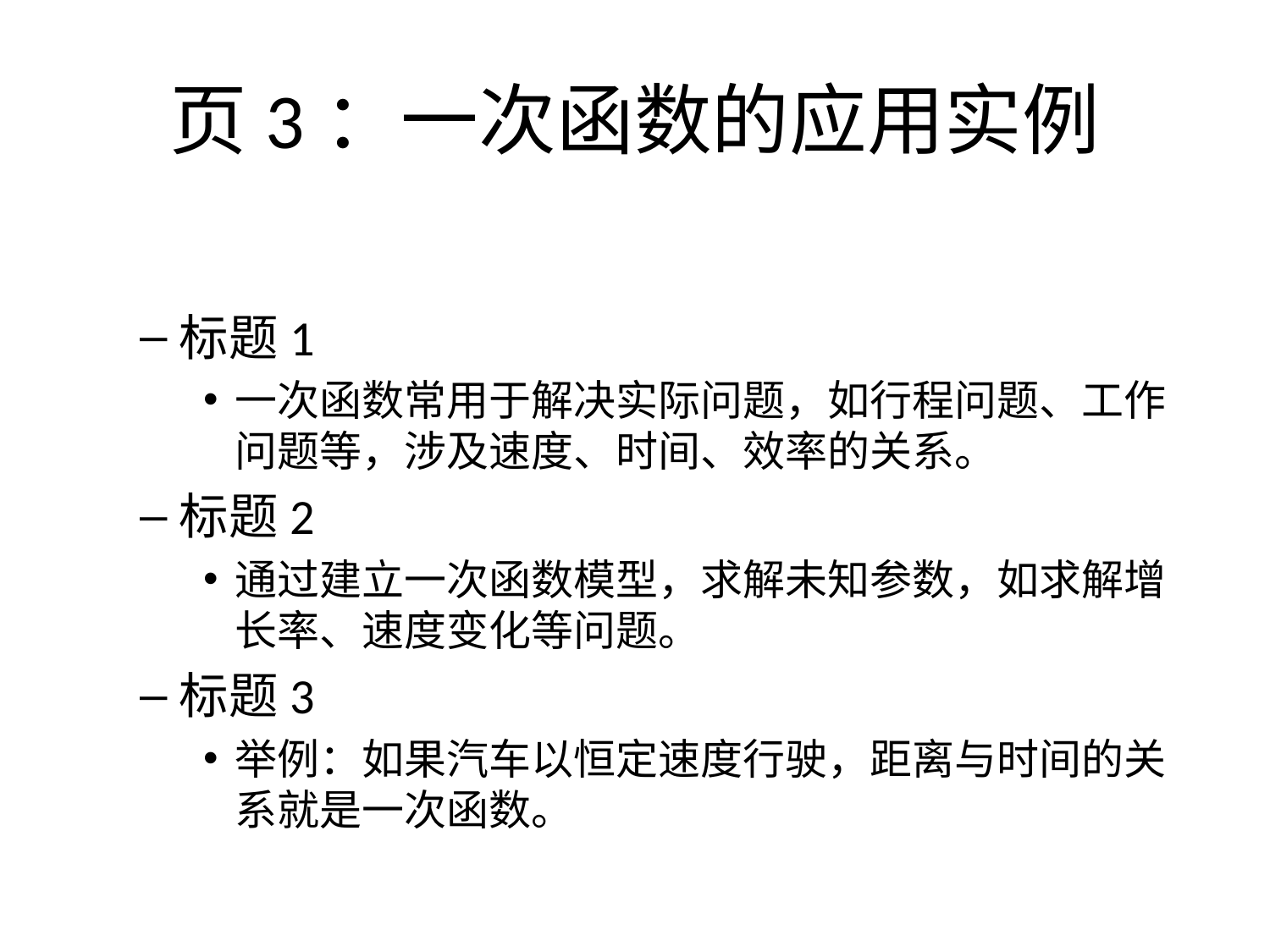

# 页3：一次函数的应用实例

标题1
一次函数常用于解决实际问题，如行程问题、工作问题等，涉及速度、时间、效率的关系。
标题2
通过建立一次函数模型，求解未知参数，如求解增长率、速度变化等问题。
标题3
举例：如果汽车以恒定速度行驶，距离与时间的关系就是一次函数。